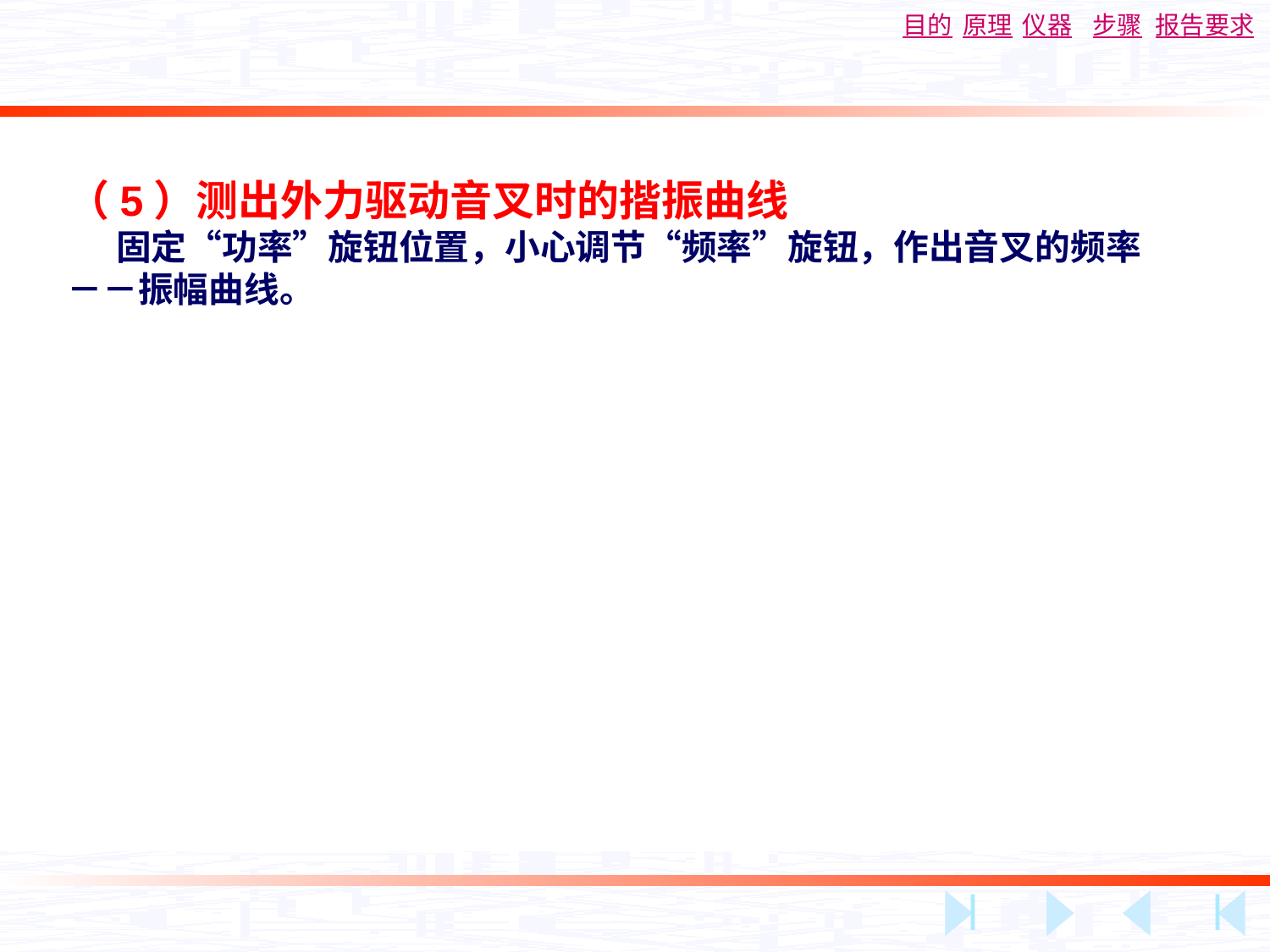

（5）测出外力驱动音叉时的揩振曲线
     固定“功率”旋钮位置，小心调节“频率”旋钮，作出音叉的频率－－振幅曲线。